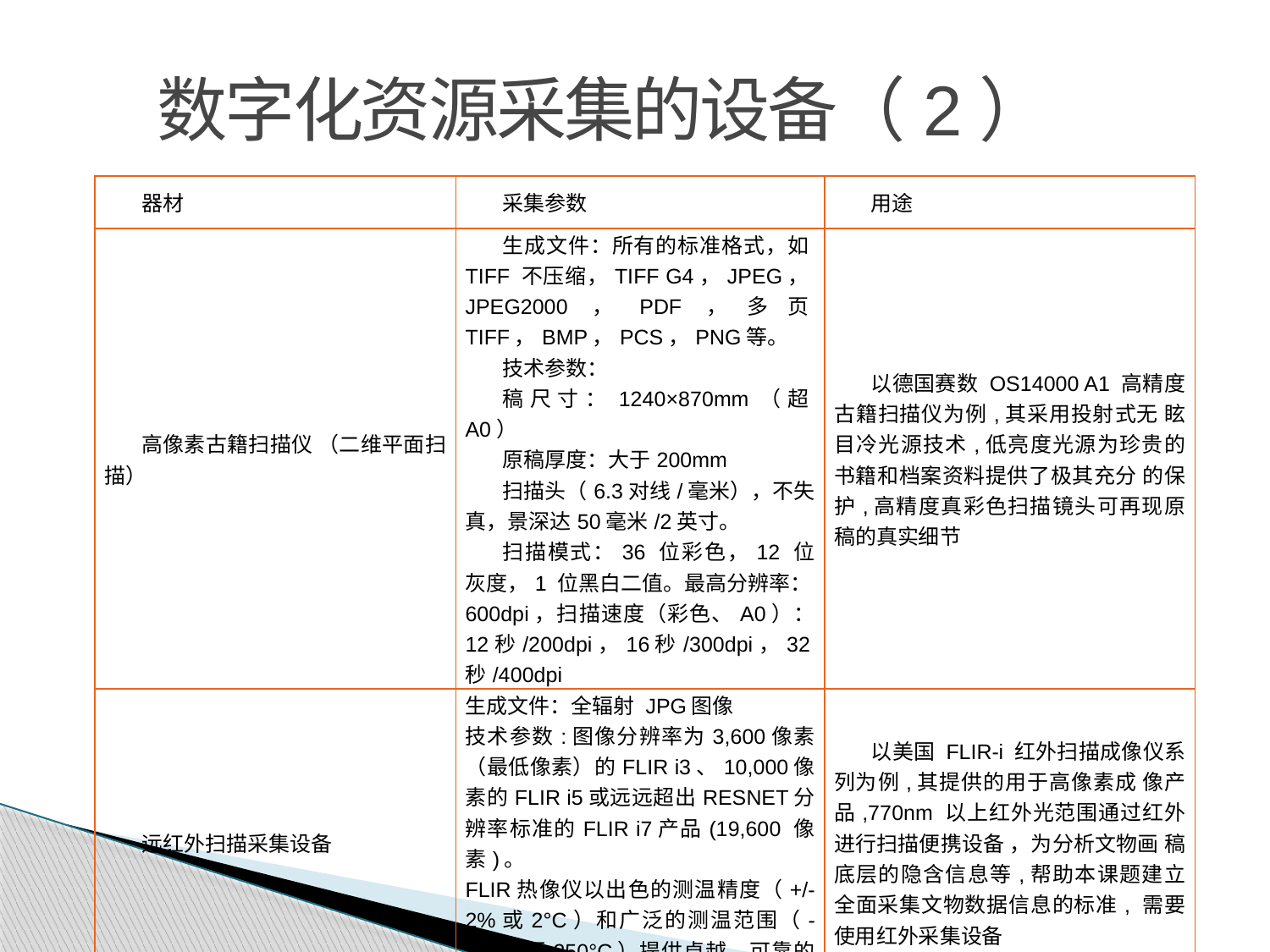

#
数字化资源采集的设备（2）
| 器材 | 采集参数 | 用途 |
| --- | --- | --- |
| 高像素古籍扫描仪 （二维平面扫描） | 生成文件：所有的标准格式，如TIFF 不压缩，TIFF G4，JPEG，JPEG2000，PDF，多页TIFF，BMP，PCS，PNG等。 技术参数： 稿尺寸：1240×870mm（超A0） 原稿厚度：大于200mm 扫描头（6.3对线/毫米），不失真，景深达50毫米/2英寸。 扫描模式：36 位彩色，12 位灰度，1 位黑白二值。最高分辨率：600dpi，扫描速度（彩色、A0）： 12秒/200dpi，16秒/300dpi，32秒/400dpi | 以德国赛数 OS14000 A1 高精度古籍扫描仪为例,其采用投射式无 眩目冷光源技术,低亮度光源为珍贵的书籍和档案资料提供了极其充分 的保护,高精度真彩色扫描镜头可再现原稿的真实细节 |
| 远红外扫描采集设备 | 生成文件：全辐射 JPG图像 技术参数:图像分辨率为3,600像素（最低像素）的FLIR i3、10,000像素的FLIR i5或远远超出RESNET分辨率标准的FLIR i7产品(19,600 像素)。 FLIR热像仪以出色的测温精度（+/- 2%或2°C）和广泛的测温范围（-20°C 至250°C）提供卓越、可靠的测量结果。 | 以美国 FLIR-i 红外扫描成像仪系列为例,其提供的用于高像素成 像产品,770nm 以上红外光范围通过红外进行扫描便携设备 ，为分析文物画 稿底层的隐含信息等,帮助本课题建立全面采集文物数据信息的标准, 需要使用红外采集设备 |